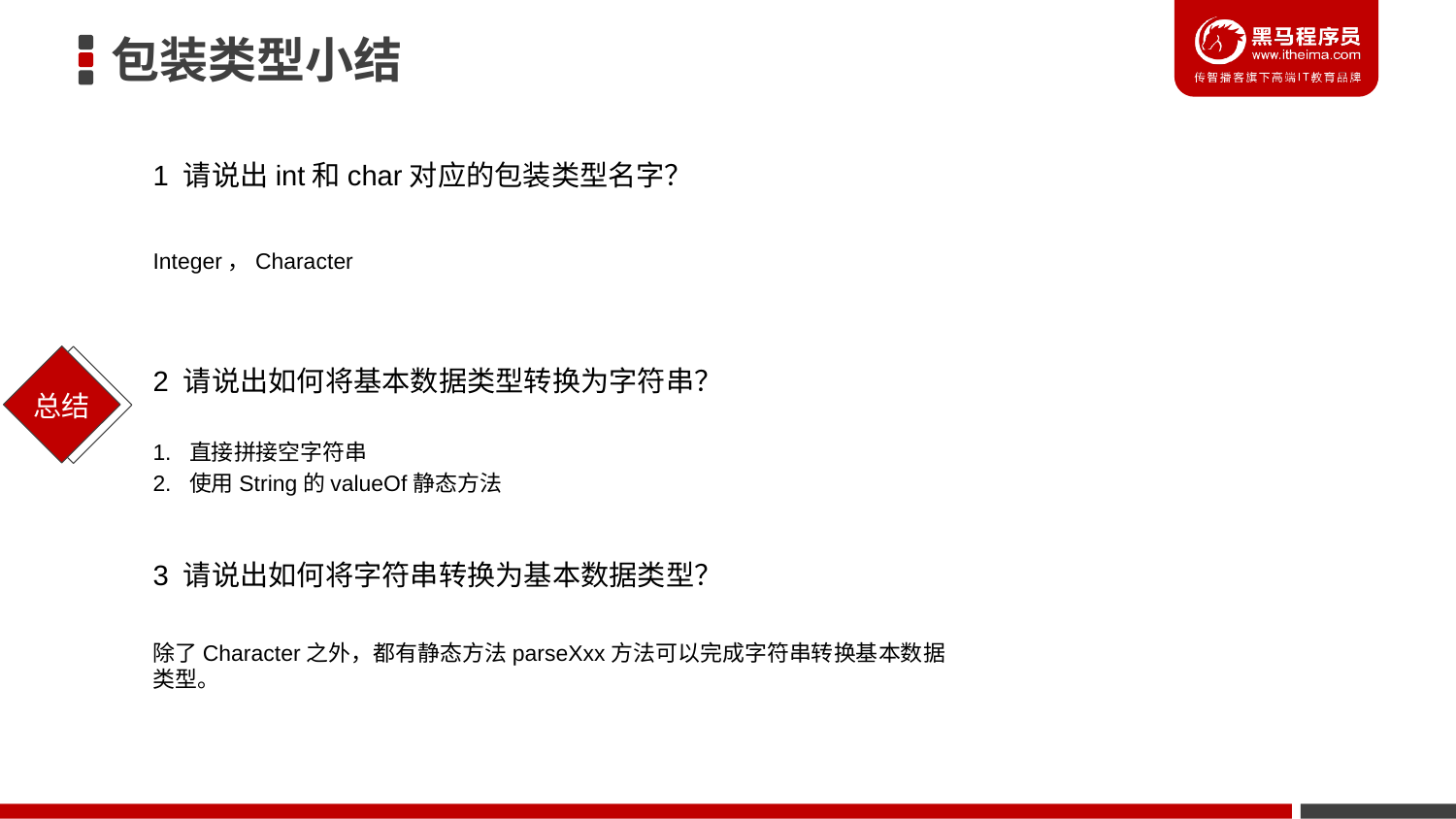

# 包装类型小结
1 请说出int和char对应的包装类型名字？
Integer，Character
2 请说出如何将基本数据类型转换为字符串？
直接拼接空字符串
使用String的valueOf静态方法
3 请说出如何将字符串转换为基本数据类型？
除了Character之外，都有静态方法parseXxx方法可以完成字符串转换基本数据类型。